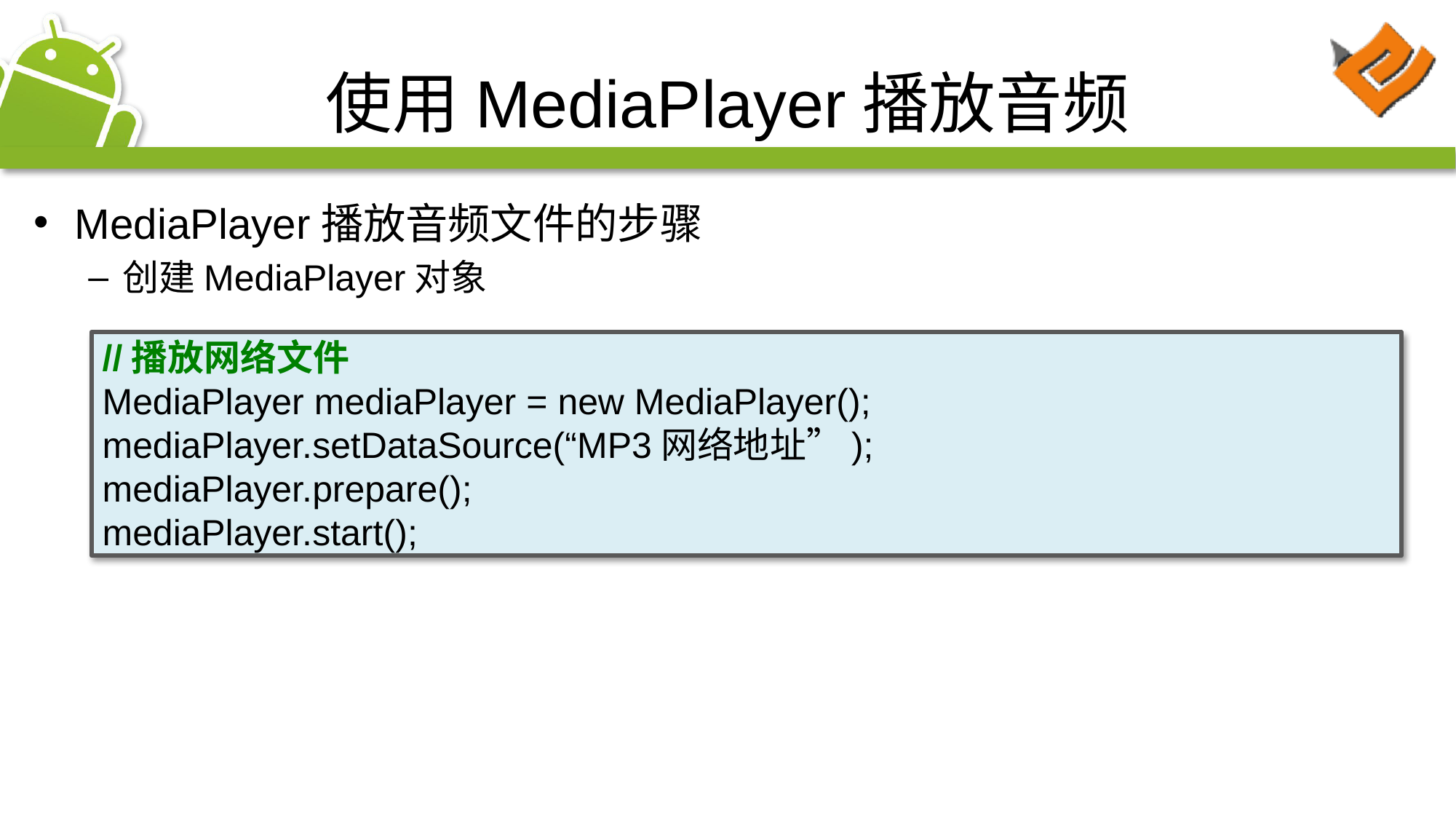

# 使用MediaPlayer播放音频
MediaPlayer播放音频文件的步骤
创建MediaPlayer对象

//播放网络文件
MediaPlayer mediaPlayer = new MediaPlayer();
mediaPlayer.setDataSource(“MP3网络地址”);
mediaPlayer.prepare();
mediaPlayer.start();